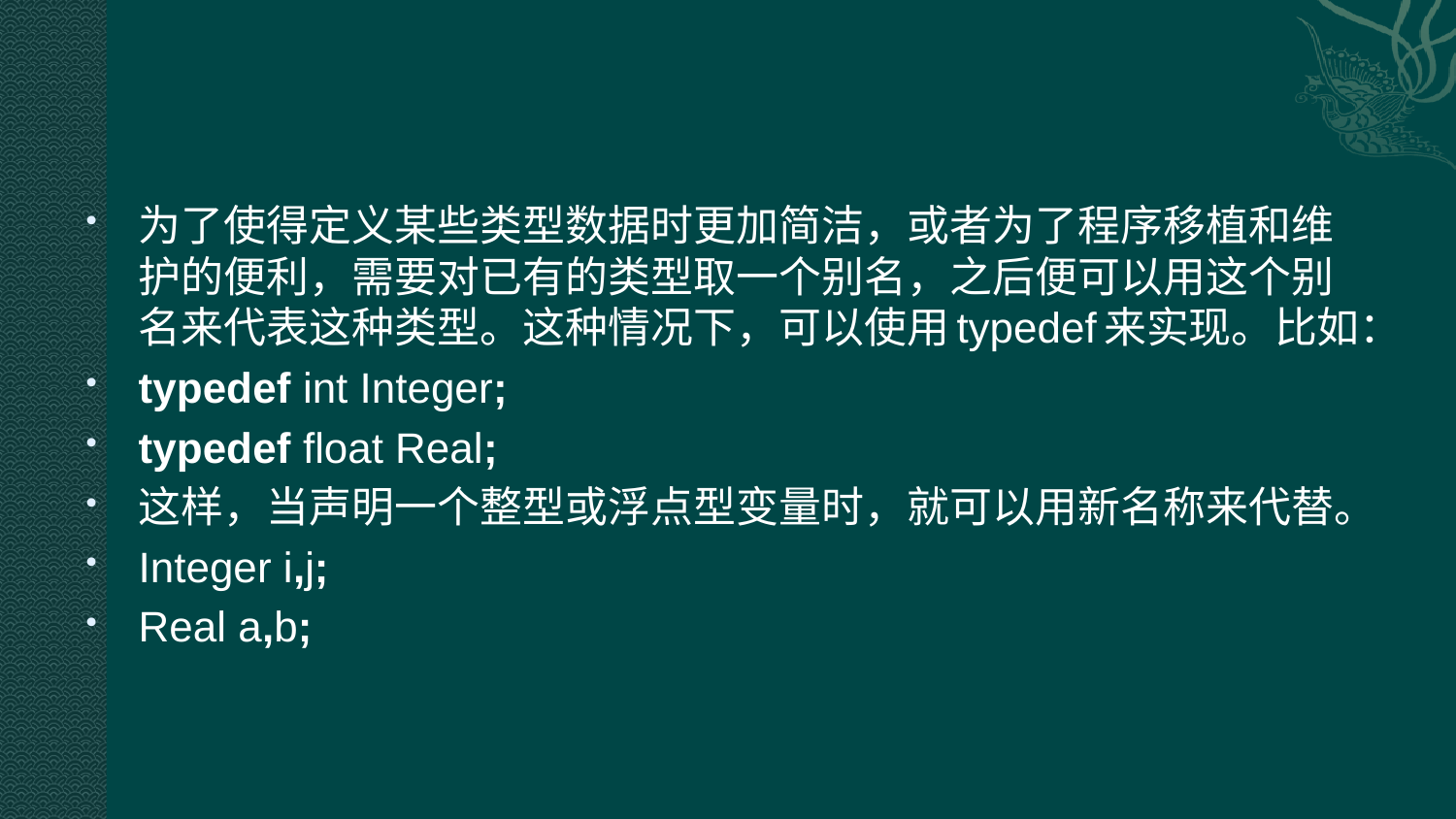

#
为了使得定义某些类型数据时更加简洁，或者为了程序移植和维护的便利，需要对已有的类型取一个别名，之后便可以用这个别名来代表这种类型。这种情况下，可以使用typedef来实现。比如：
typedef int Integer;
typedef float Real;
这样，当声明一个整型或浮点型变量时，就可以用新名称来代替。
Integer i,j;
Real a,b;